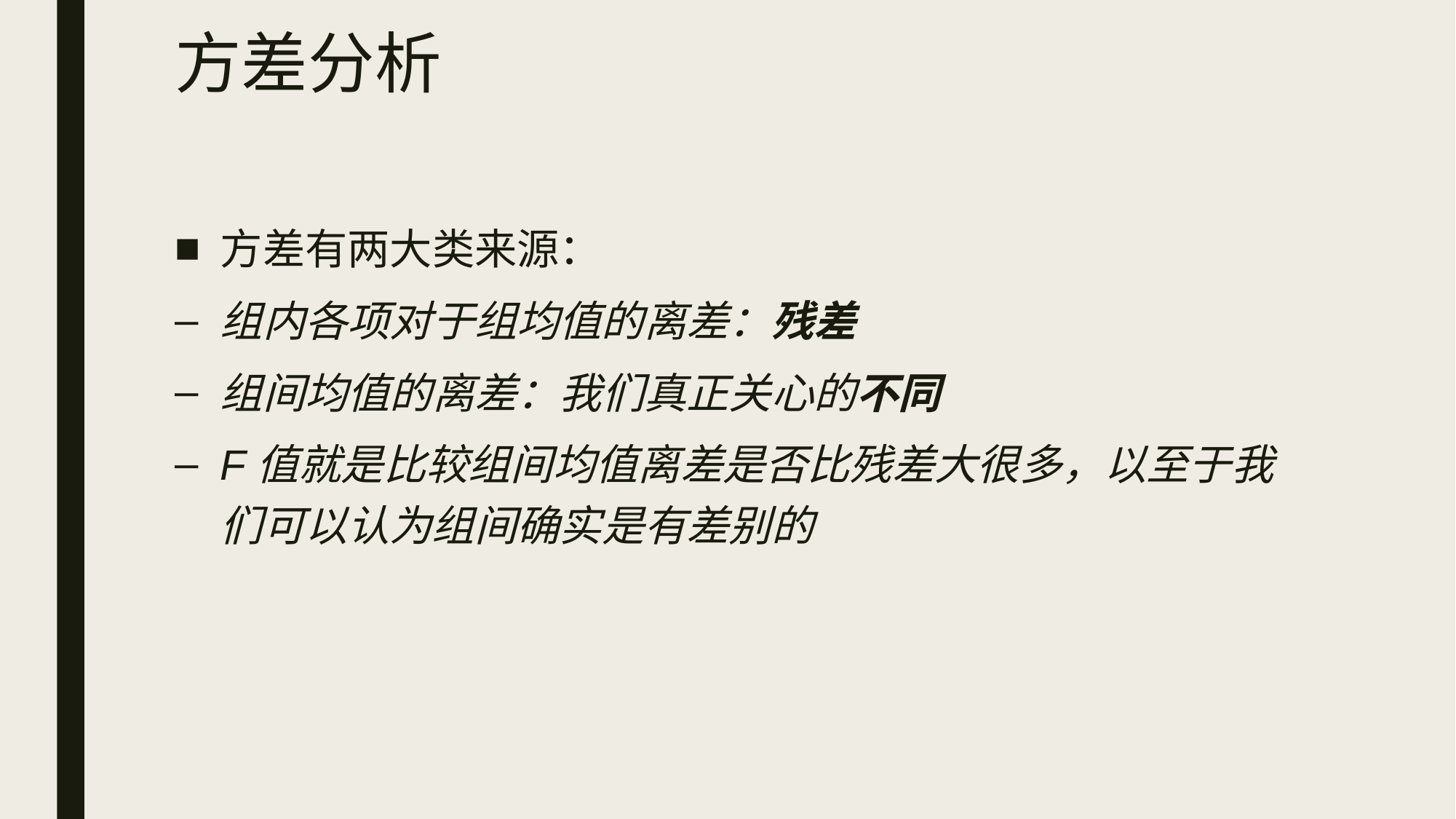

# 方差分析
方差有两大类来源：
组内各项对于组均值的离差：残差
组间均值的离差：我们真正关心的不同
F值就是比较组间均值离差是否比残差大很多，以至于我们可以认为组间确实是有差别的